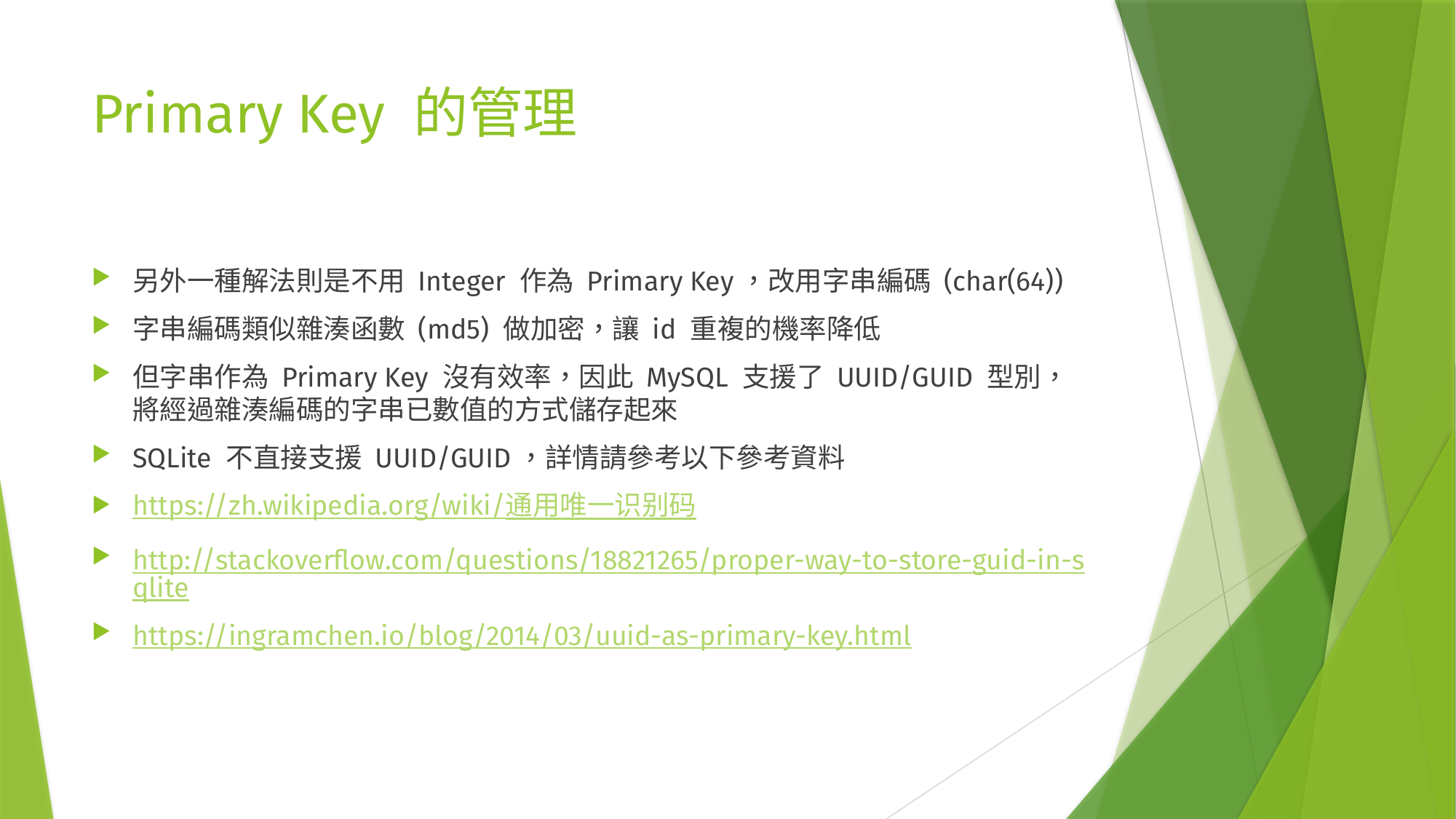

# Primary Key 的管理
另外一種解法則是不用 Integer 作為 Primary Key，改用字串編碼 (char(64))
字串編碼類似雜湊函數 (md5) 做加密，讓 id 重複的機率降低
但字串作為 Primary Key 沒有效率，因此 MySQL 支援了 UUID/GUID 型別，將經過雜湊編碼的字串已數值的方式儲存起來
SQLite 不直接支援 UUID/GUID，詳情請參考以下參考資料
https://zh.wikipedia.org/wiki/通用唯一识别码
http://stackoverflow.com/questions/18821265/proper-way-to-store-guid-in-sqlite
https://ingramchen.io/blog/2014/03/uuid-as-primary-key.html